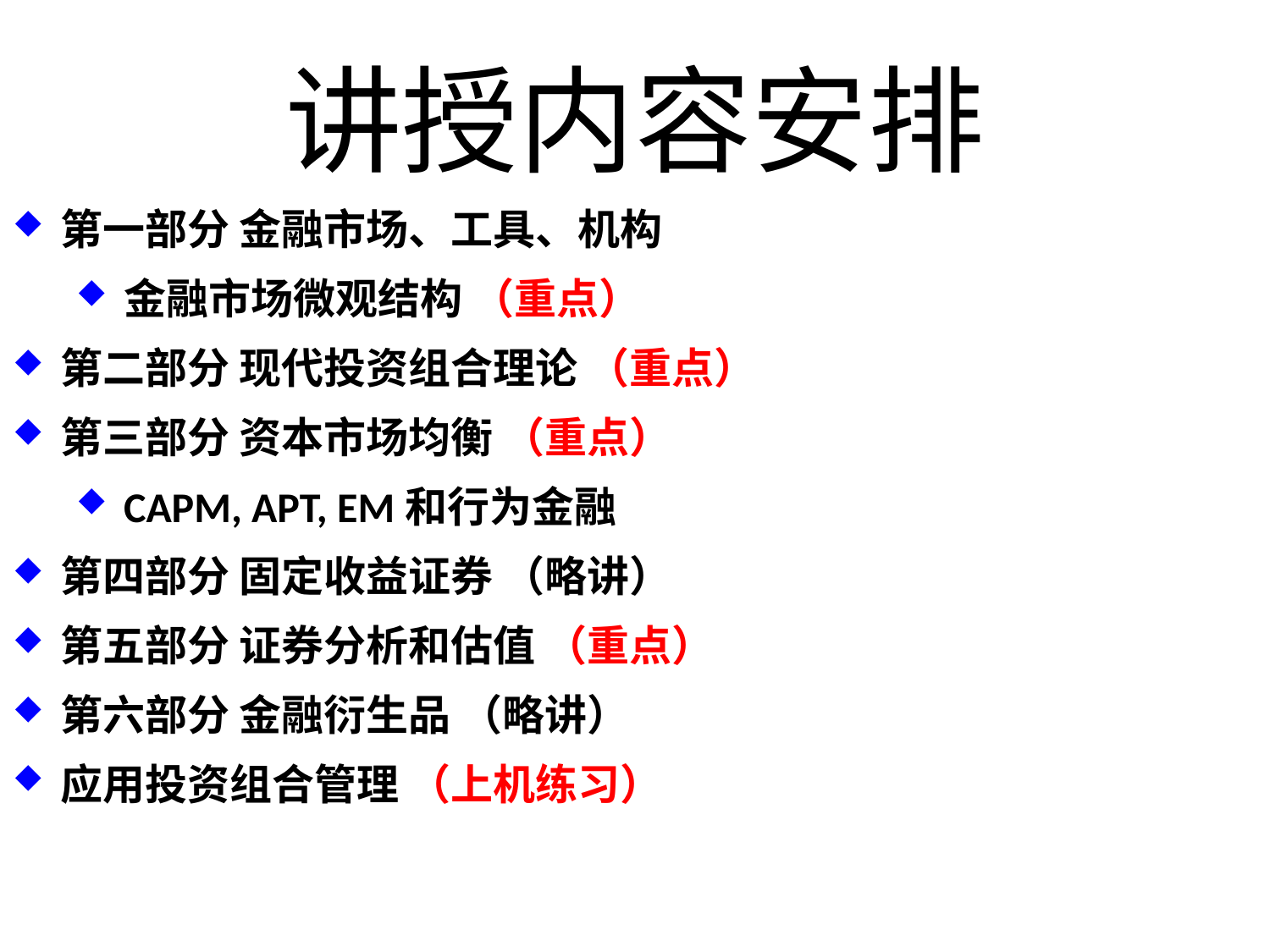

# 讲授内容安排
第一部分 金融市场、工具、机构
金融市场微观结构 （重点）
第二部分 现代投资组合理论 （重点）
第三部分 资本市场均衡 （重点）
CAPM, APT, EM和行为金融
第四部分 固定收益证券 （略讲）
第五部分 证券分析和估值 （重点）
第六部分 金融衍生品 （略讲）
应用投资组合管理 （上机练习）
28